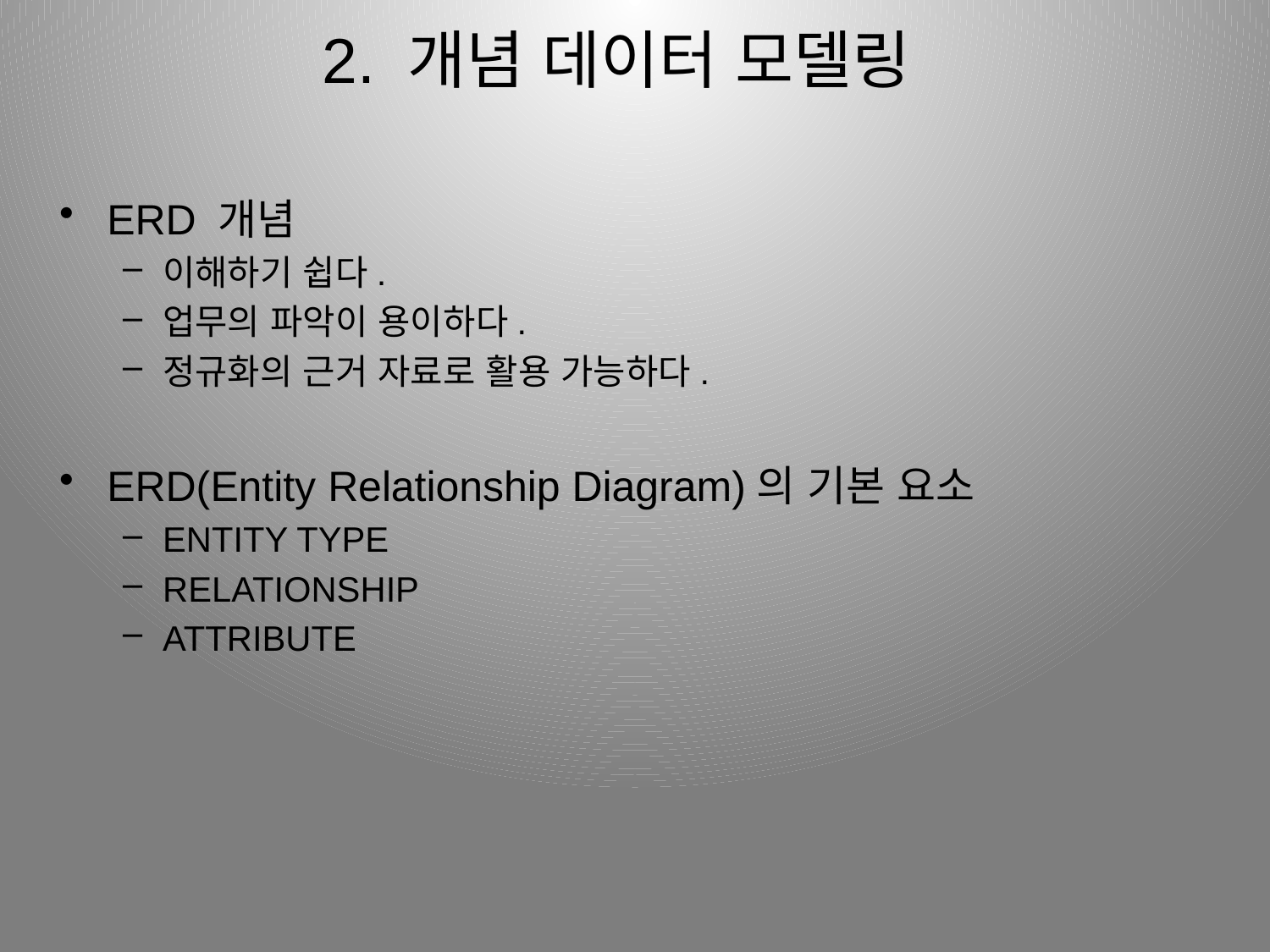

# 2. 개념 데이터 모델링
ERD 개념
이해하기 쉽다.
업무의 파악이 용이하다.
정규화의 근거 자료로 활용 가능하다.

ERD(Entity Relationship Diagram)의 기본 요소
ENTITY TYPE
RELATIONSHIP
ATTRIBUTE